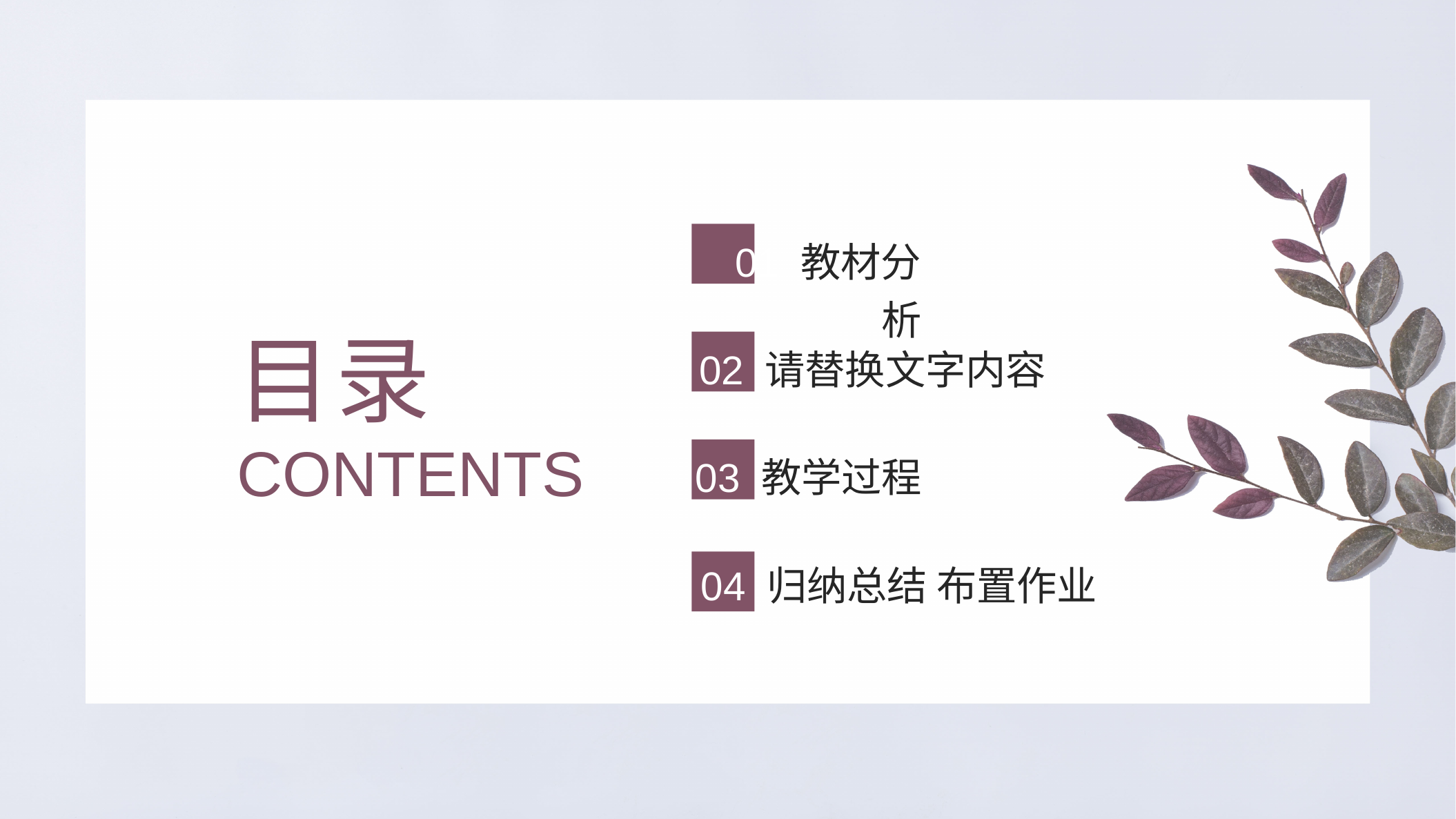

01 教材分析

目录
02 请替换文字内容

CONTENTS
03 教学过程

04 归纳总结 布置作业